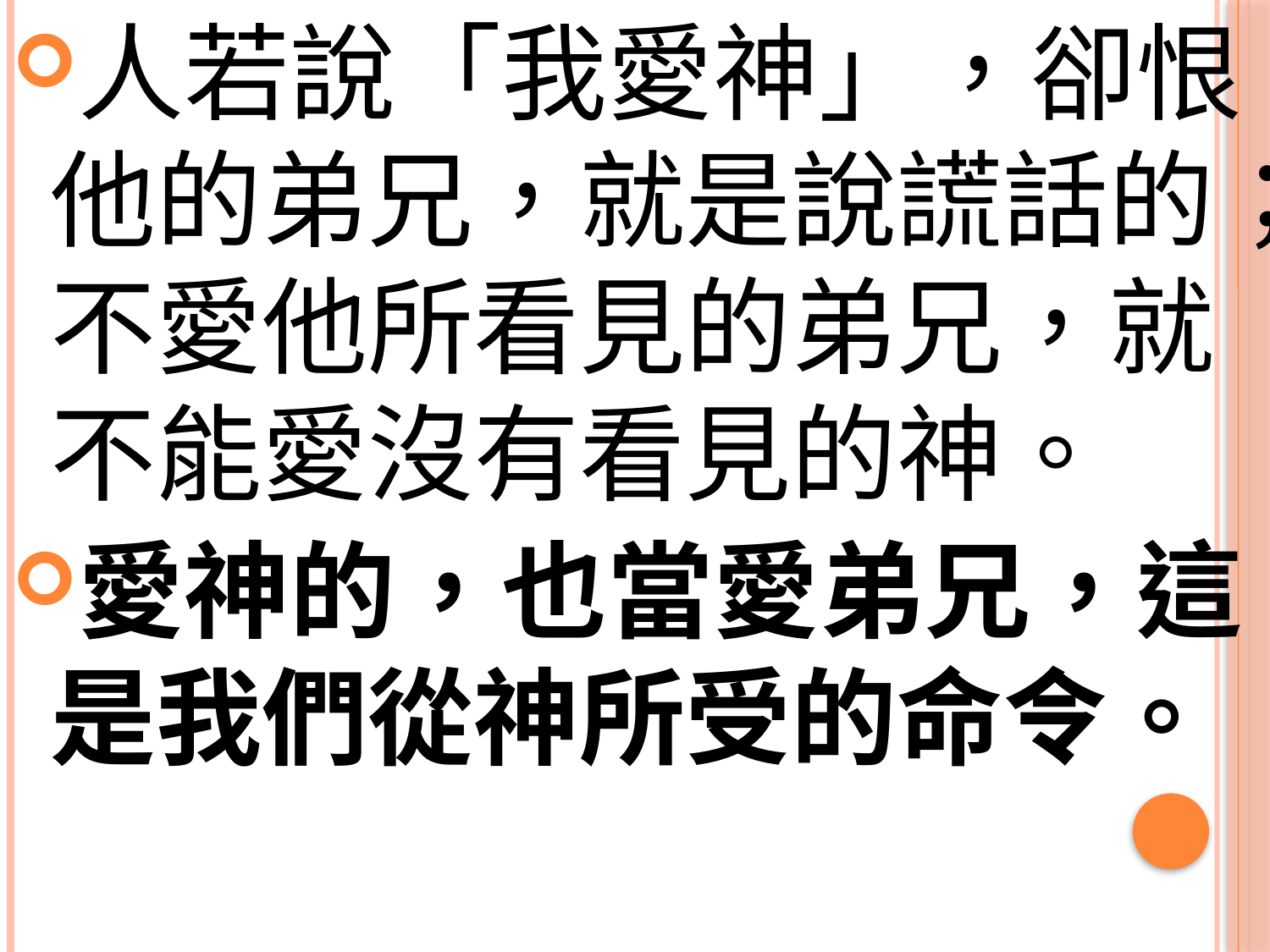

人若說「我愛神」，卻恨他的弟兄，就是說謊話的；不愛他所看見的弟兄，就不能愛沒有看見的神。
愛神的，也當愛弟兄，這是我們從神所受的命令。